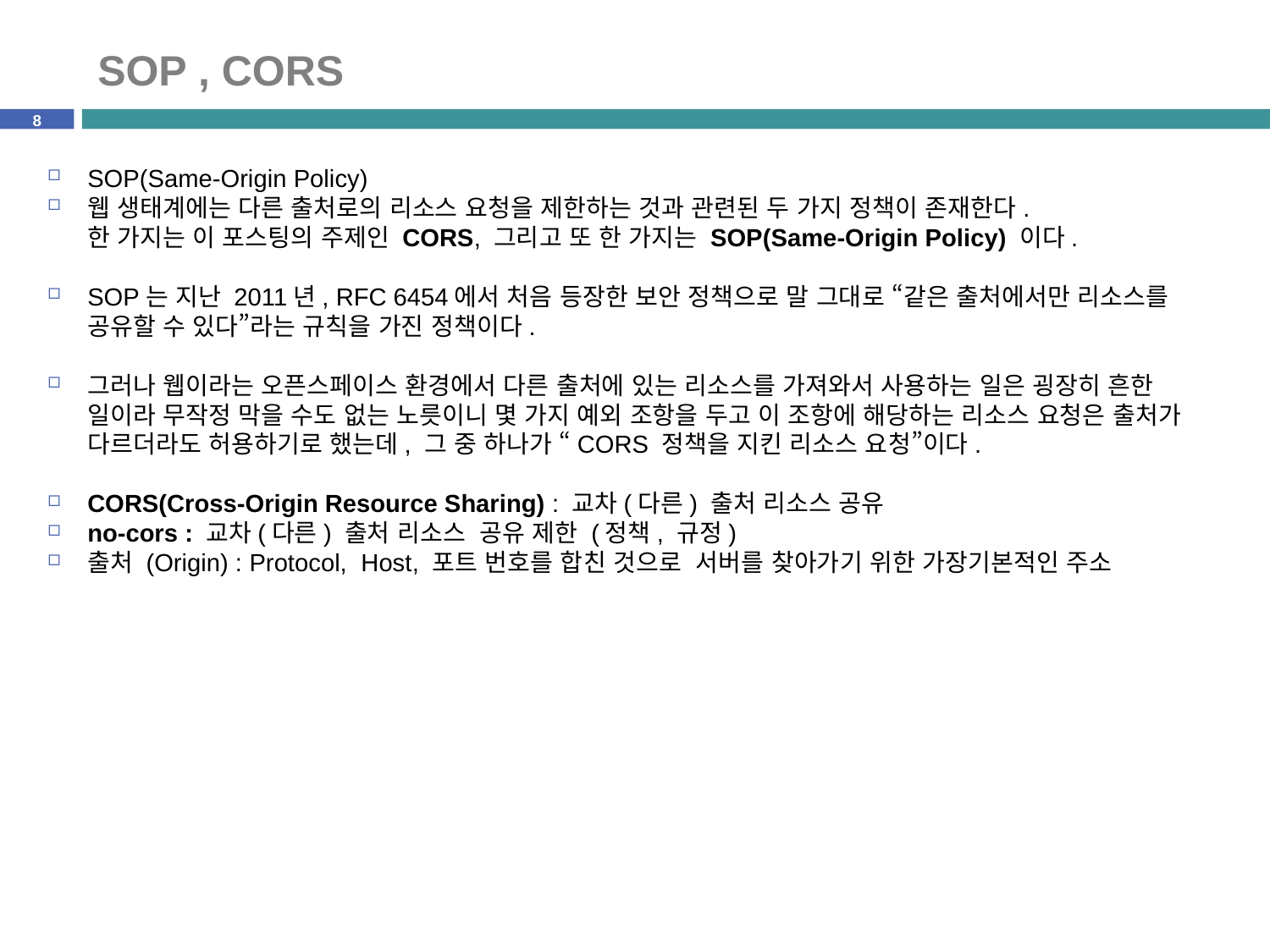

# SOP , CORS
8
SOP(Same-Origin Policy)
웹 생태계에는 다른 출처로의 리소스 요청을 제한하는 것과 관련된 두 가지 정책이 존재한다.
한 가지는 이 포스팅의 주제인 CORS, 그리고 또 한 가지는 SOP(Same-Origin Policy) 이다.

SOP는 지난 2011년, RFC 6454에서 처음 등장한 보안 정책으로 말 그대로 “같은 출처에서만 리소스를 공유할 수 있다”라는 규칙을 가진 정책이다.

그러나 웹이라는 오픈스페이스 환경에서 다른 출처에 있는 리소스를 가져와서 사용하는 일은 굉장히 흔한 일이라 무작정 막을 수도 없는 노릇이니 몇 가지 예외 조항을 두고 이 조항에 해당하는 리소스 요청은 출처가 다르더라도 허용하기로 했는데, 그 중 하나가 “CORS 정책을 지킨 리소스 요청”이다.

CORS(Cross-Origin Resource Sharing) : 교차(다른) 출처 리소스 공유
no-cors : 교차(다른) 출처 리소스  공유 제한 (정책, 규정)
출처 (Origin) : Protocol,  Host, 포트 번호를 합친 것으로  서버를 찾아가기 위한 가장기본적인 주소